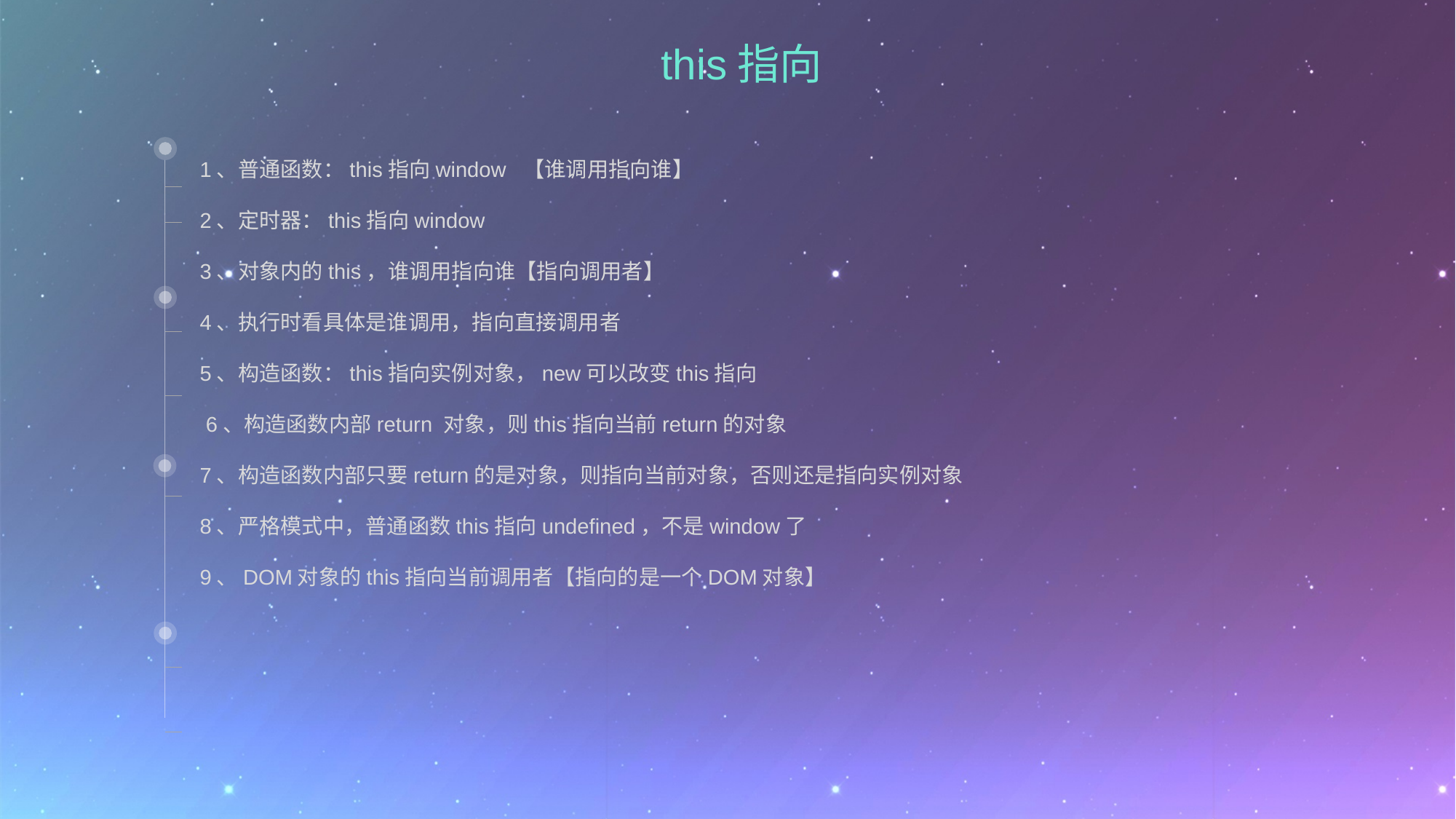

this指向
1、普通函数：this指向window  【谁调用指向谁】
2、定时器：this指向window
3、对象内的this，谁调用指向谁【指向调用者】
4、执行时看具体是谁调用，指向直接调用者
5、构造函数：this指向实例对象，new可以改变this指向
 6、构造函数内部return 对象，则this指向当前return的对象
7、构造函数内部只要return的是对象，则指向当前对象，否则还是指向实例对象
8、严格模式中，普通函数this指向undefined，不是window了
9、DOM对象的this指向当前调用者【指向的是一个DOM对象】